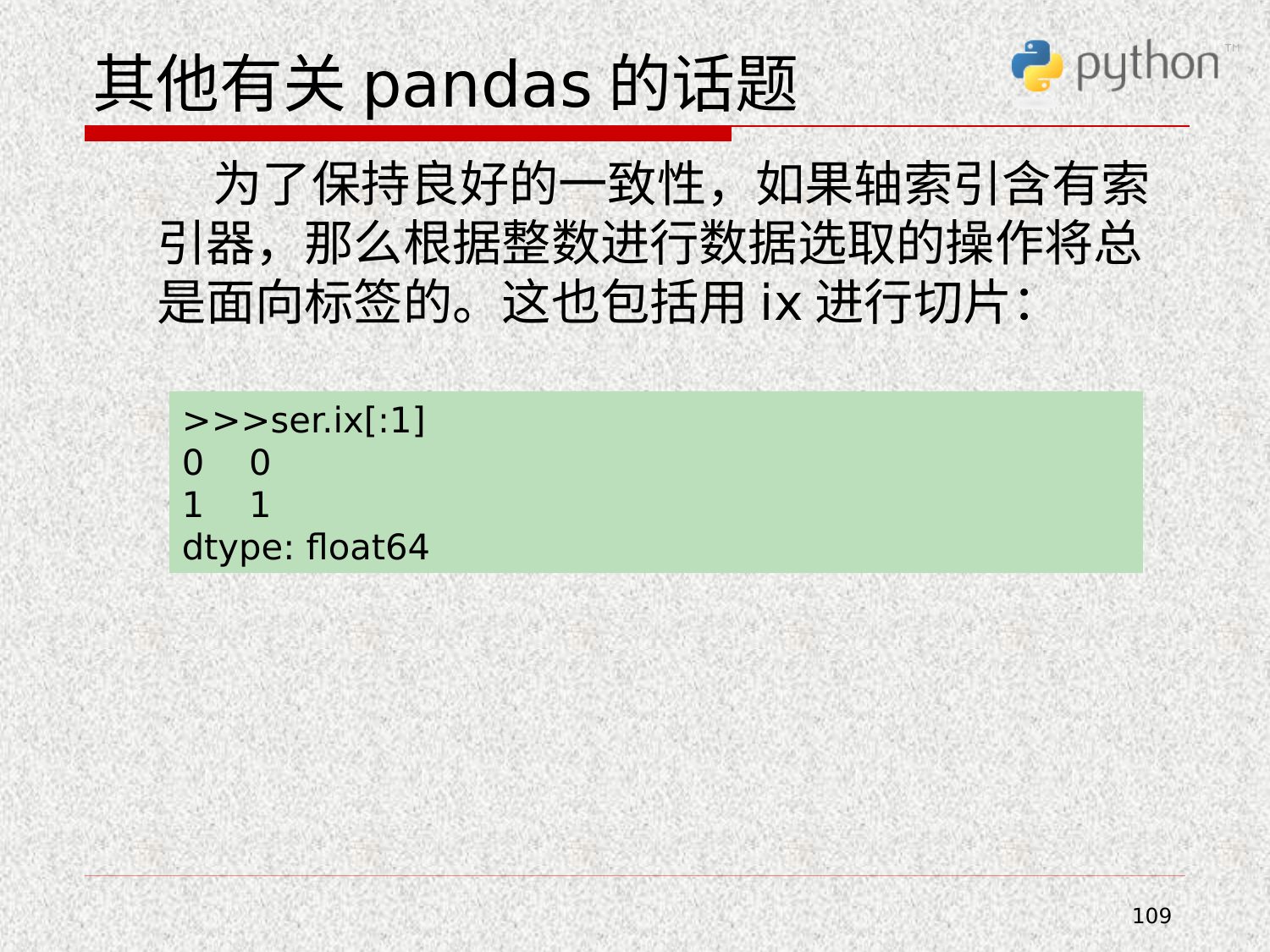

# 其他有关pandas的话题
          为了保持良好的一致性，如果轴索引含有索引器，那么根据整数进行数据选取的操作将总是面向标签的。这也包括用ix进行切片：

>>>ser.ix[:1]
0    0
1    1
dtype: float64
109